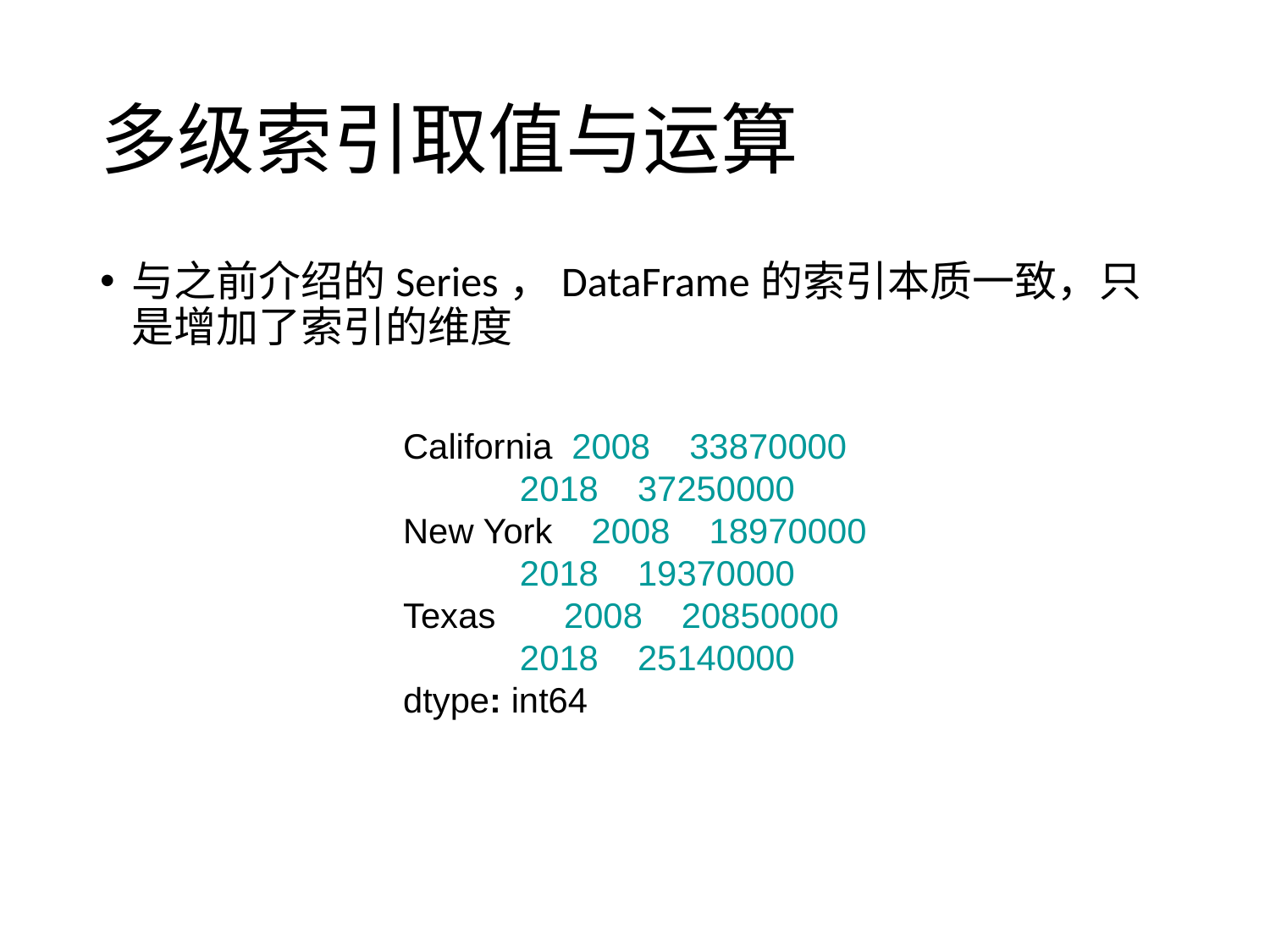

# 多级索引取值与运算
与之前介绍的Series，DataFrame的索引本质一致，只是增加了索引的维度
California  2008    33870000
            2018    37250000
New York    2008    18970000
            2018    19370000
Texas       2008    20850000
            2018    25140000
dtype: int64
63